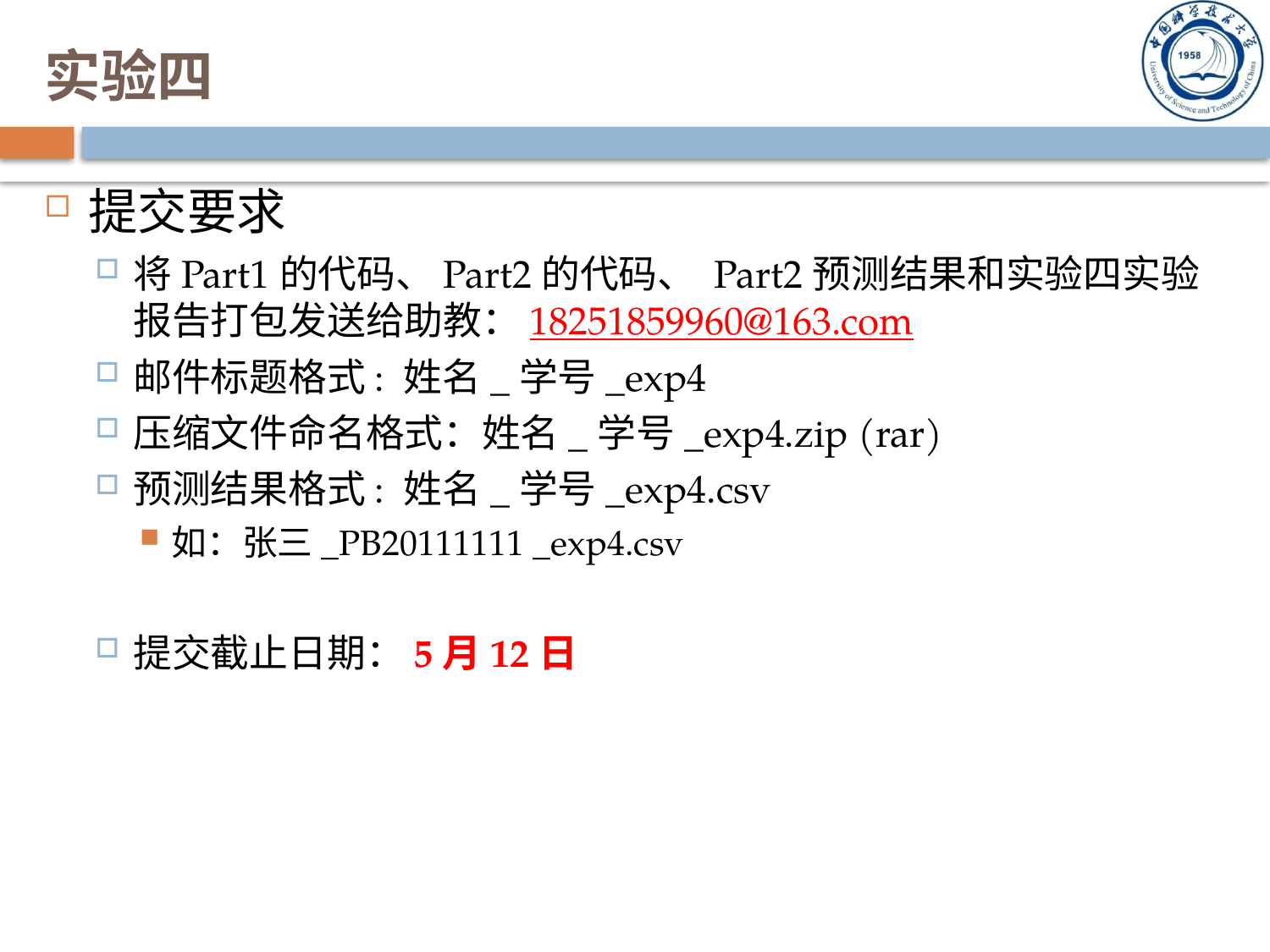

# 实验四
提交要求
将Part1的代码、Part2的代码、 Part2预测结果和实验四实验报告打包发送给助教：18251859960@163.com
邮件标题格式: 姓名_学号_exp4
压缩文件命名格式：姓名_学号_exp4.zip (rar)
预测结果格式: 姓名_学号_exp4.csv
如：张三_PB20111111 _exp4.csv

提交截止日期：5月12日